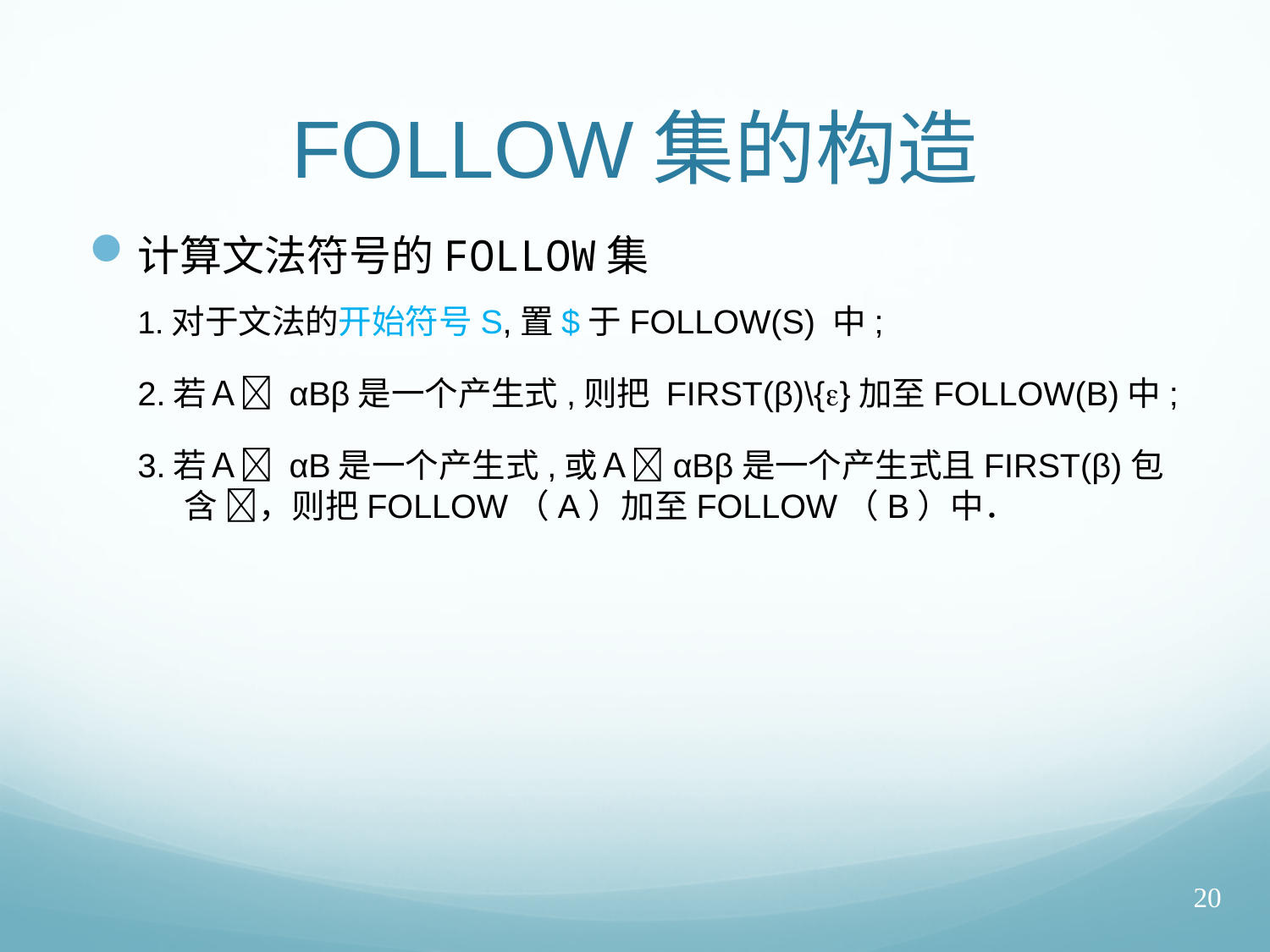

# FOLLOW集的构造
计算文法符号的FOLLOW集
1.对于文法的开始符号S,置$于FOLLOW(S) 中;
2.若Ａ→ αBβ是一个产生式,则把 FIRST(β)\{ε}加至FOLLOW(B)中;
3.若Ａ→ αB是一个产生式,或Ａ→αBβ是一个产生式且FIRST(β)包含 ε，则把FOLLOW（A）加至FOLLOW（B）中．

20